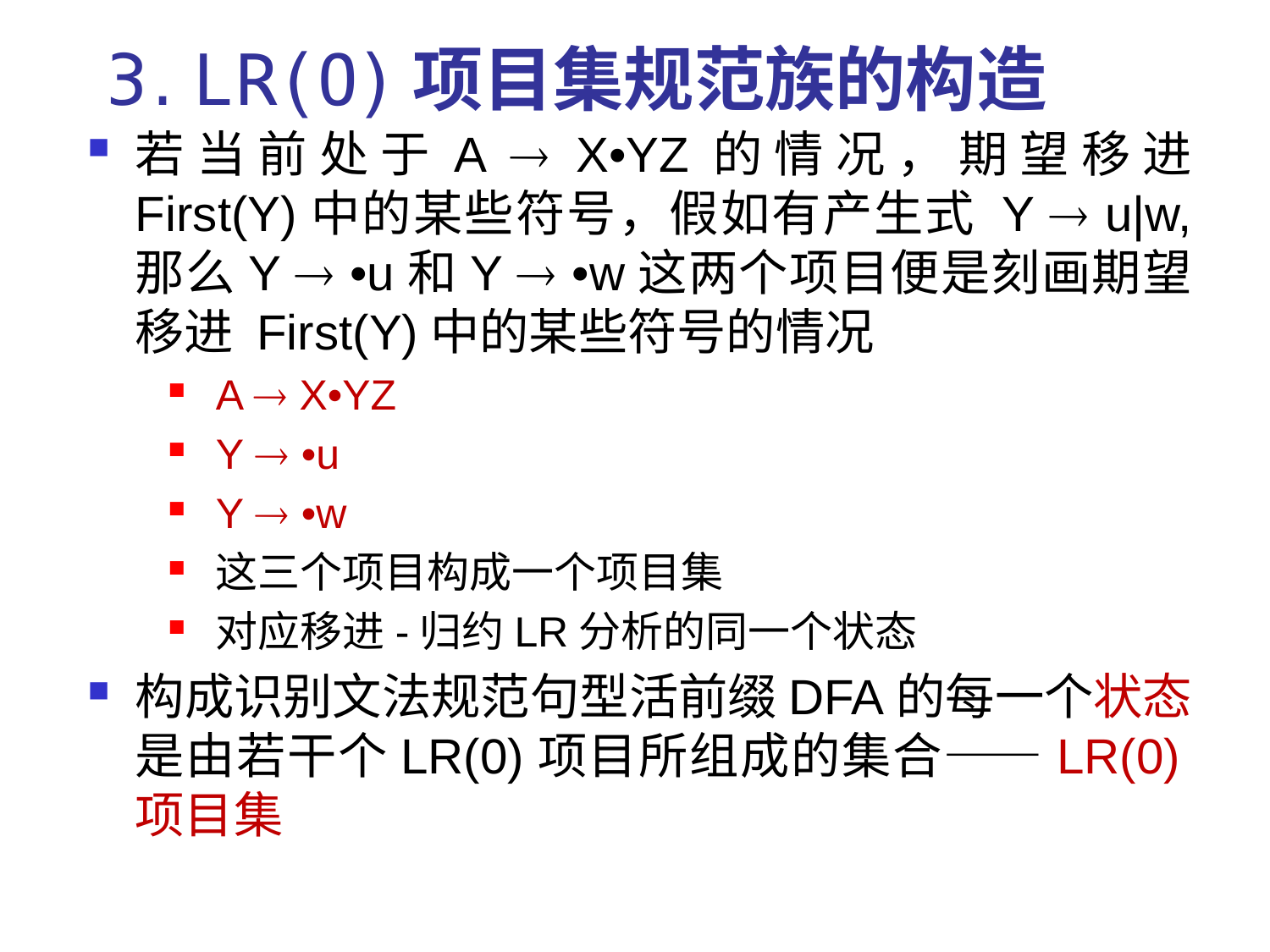

3. LR(0)项目集规范族的构造
若当前处于A → X•YZ的情况，期望移进 First(Y)中的某些符号，假如有产生式 Y → u|w, 那么Y → •u和Y → •w这两个项目便是刻画期望移进 First(Y)中的某些符号的情况
A → X•YZ
Y → •u
Y → •w
这三个项目构成一个项目集
对应移进-归约LR分析的同一个状态
构成识别文法规范句型活前缀DFA的每一个状态是由若干个LR(0)项目所组成的集合——LR(0)项目集